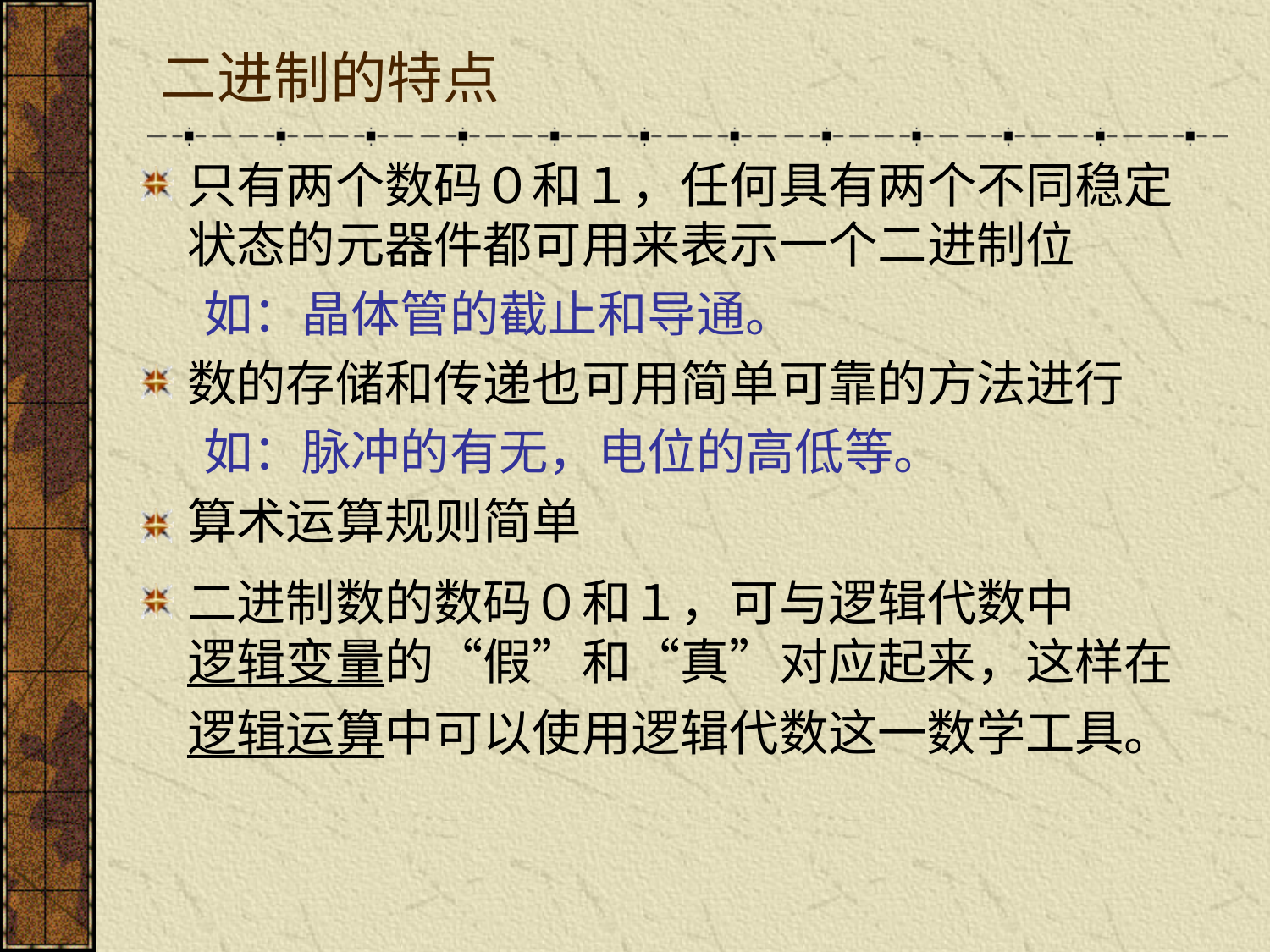

# 二进制的特点
只有两个数码０和１，任何具有两个不同稳定状态的元器件都可用来表示一个二进制位
如：晶体管的截止和导通。
数的存储和传递也可用简单可靠的方法进行
如：脉冲的有无，电位的高低等。
算术运算规则简单
二进制数的数码０和１，可与逻辑代数中逻辑变量的“假”和“真”对应起来，这样在逻辑运算中可以使用逻辑代数这一数学工具。